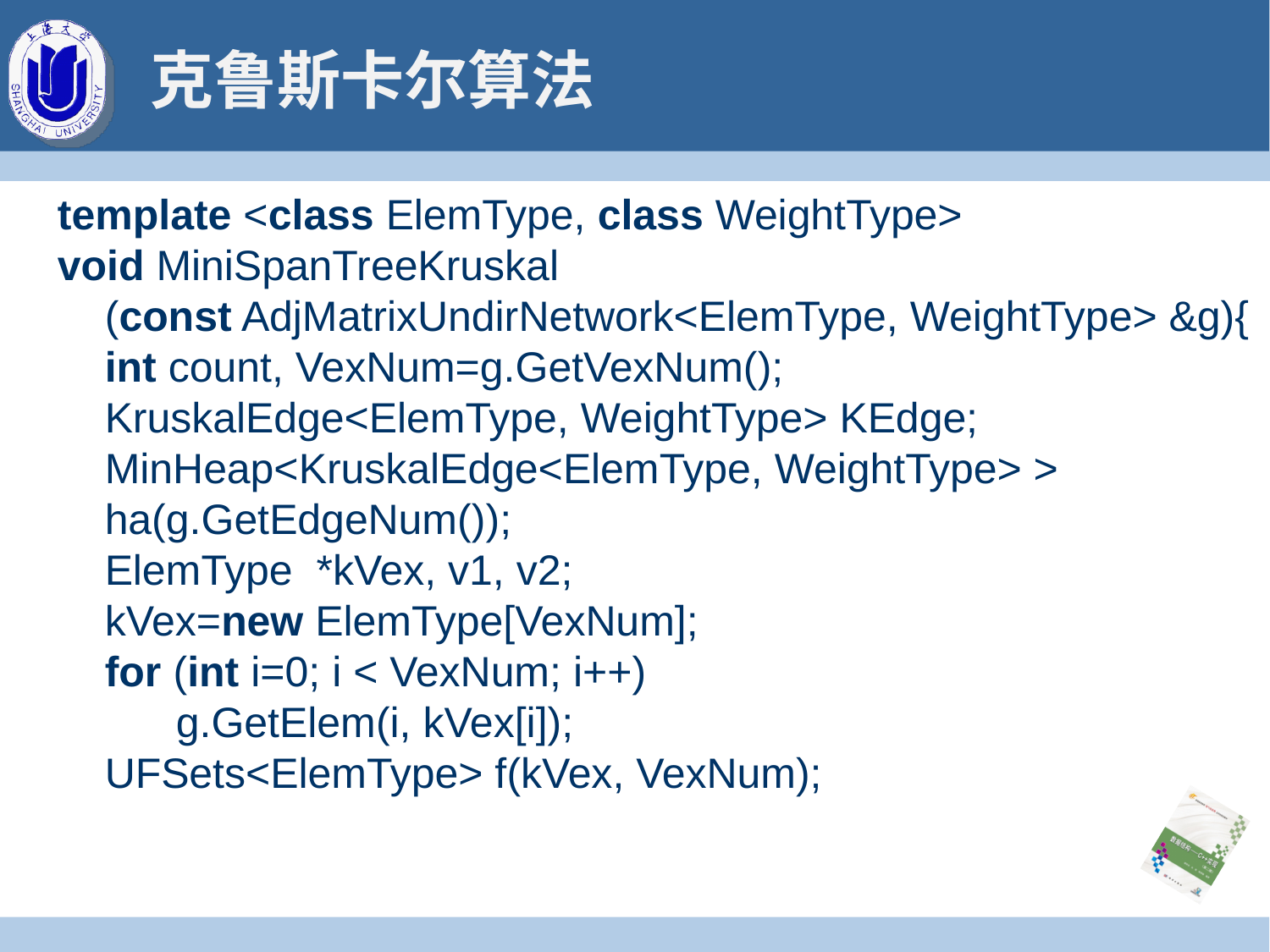

# 克鲁斯卡尔算法
template <class ElemType, class WeightType>
void MiniSpanTreeKruskal
    (const AdjMatrixUndirNetwork<ElemType, WeightType> &g){
    int count, VexNum=g.GetVexNum();
    KruskalEdge<ElemType, WeightType> KEdge;
    MinHeap<KruskalEdge<ElemType, WeightType> >
    ha(g.GetEdgeNum());
    ElemType  *kVex, v1, v2;
    kVex=new ElemType[VexNum];
    for (int i=0; i < VexNum; i++)
          g.GetElem(i, kVex[i]);
    UFSets<ElemType> f(kVex, VexNum);